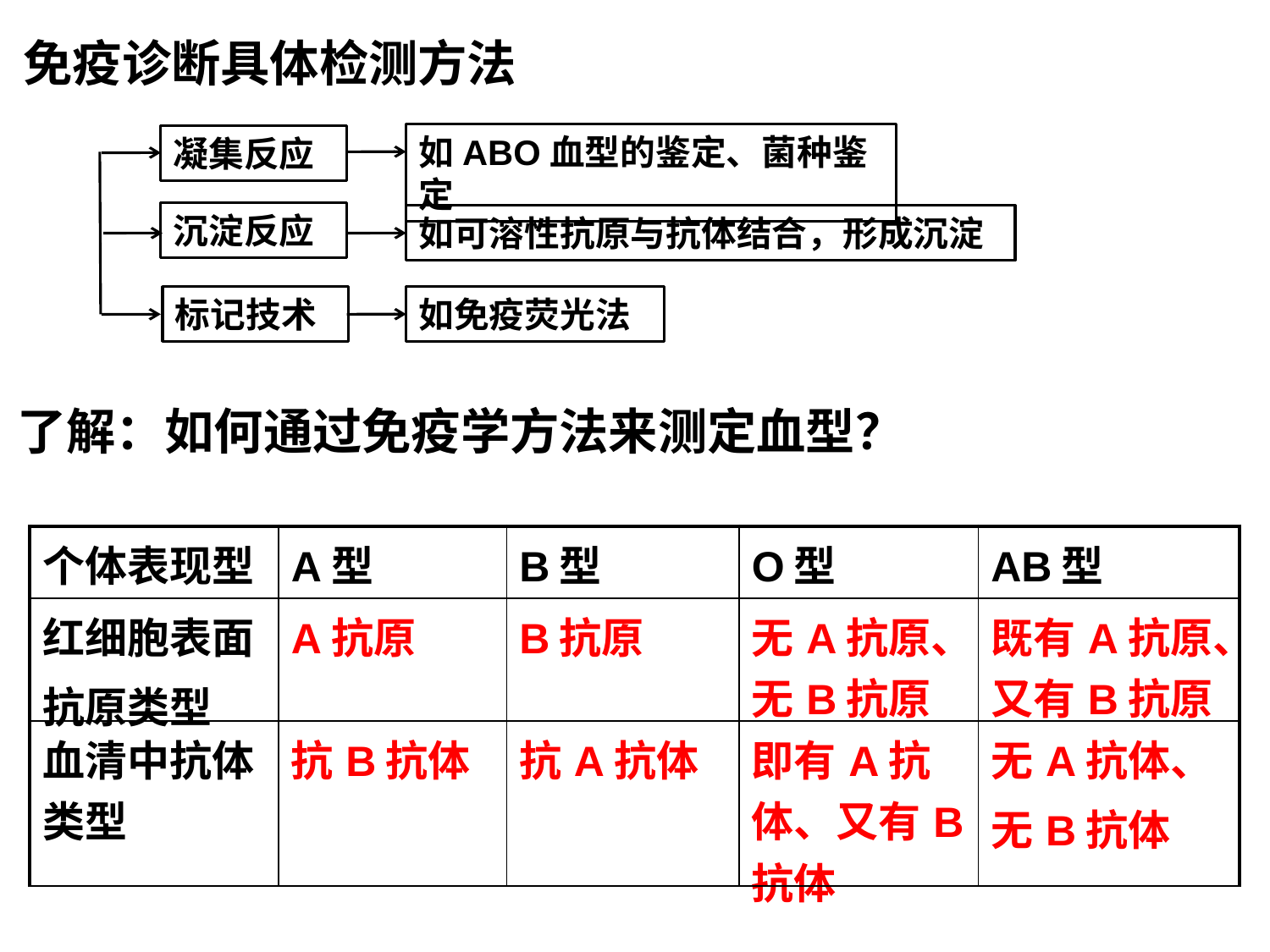

免疫诊断具体检测方法
如ABO血型的鉴定、菌种鉴定
凝集反应
沉淀反应
如可溶性抗原与抗体结合，形成沉淀
标记技术
如免疫荧光法
了解：如何通过免疫学方法来测定血型？

| 个体表现型 | A型 | B型 | O型 | AB型 |
| --- | --- | --- | --- | --- |
| 红细胞表面 抗原类型 | A抗原 | B抗原 | 无A抗原、无B抗原 | 既有A抗原、又有B抗原 |
| 血清中抗体类型 | 抗B抗体 | 抗A抗体 | 即有A抗体、又有B抗体 | 无A抗体、 无B抗体 |